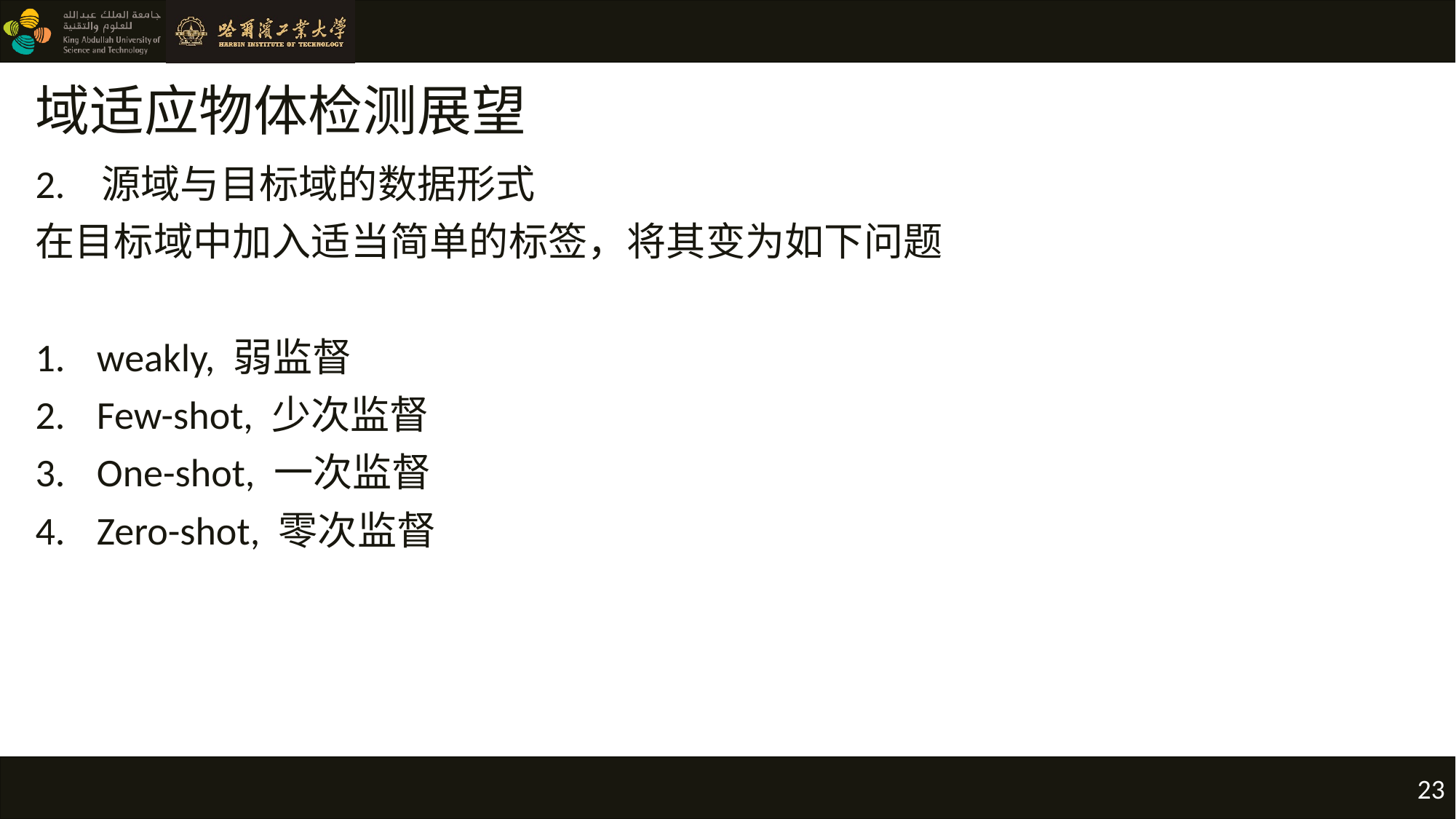

# 域适应物体检测展望
2.   源域与目标域的数据形式
在目标域中加入适当简单的标签，将其变为如下问题

weakly, 弱监督
Few-shot, 少次监督
One-shot, 一次监督
Zero-shot, 零次监督

23